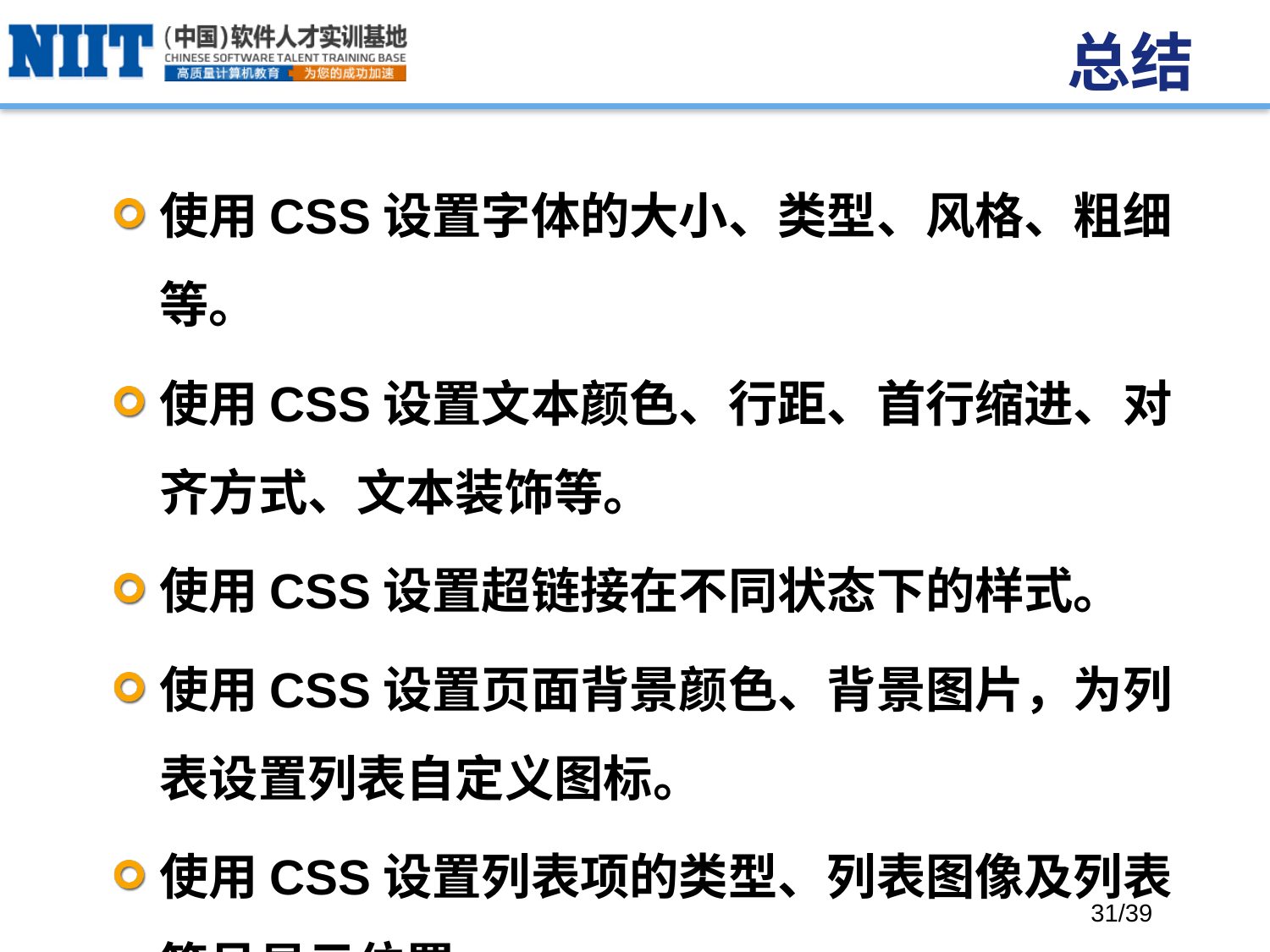

# 总结
使用CSS设置字体的大小、类型、风格、粗细等。
使用CSS设置文本颜色、行距、首行缩进、对齐方式、文本装饰等。
使用CSS设置超链接在不同状态下的样式。
使用CSS设置页面背景颜色、背景图片，为列表设置列表自定义图标。
使用CSS设置列表项的类型、列表图像及列表符号显示位置。

31/39